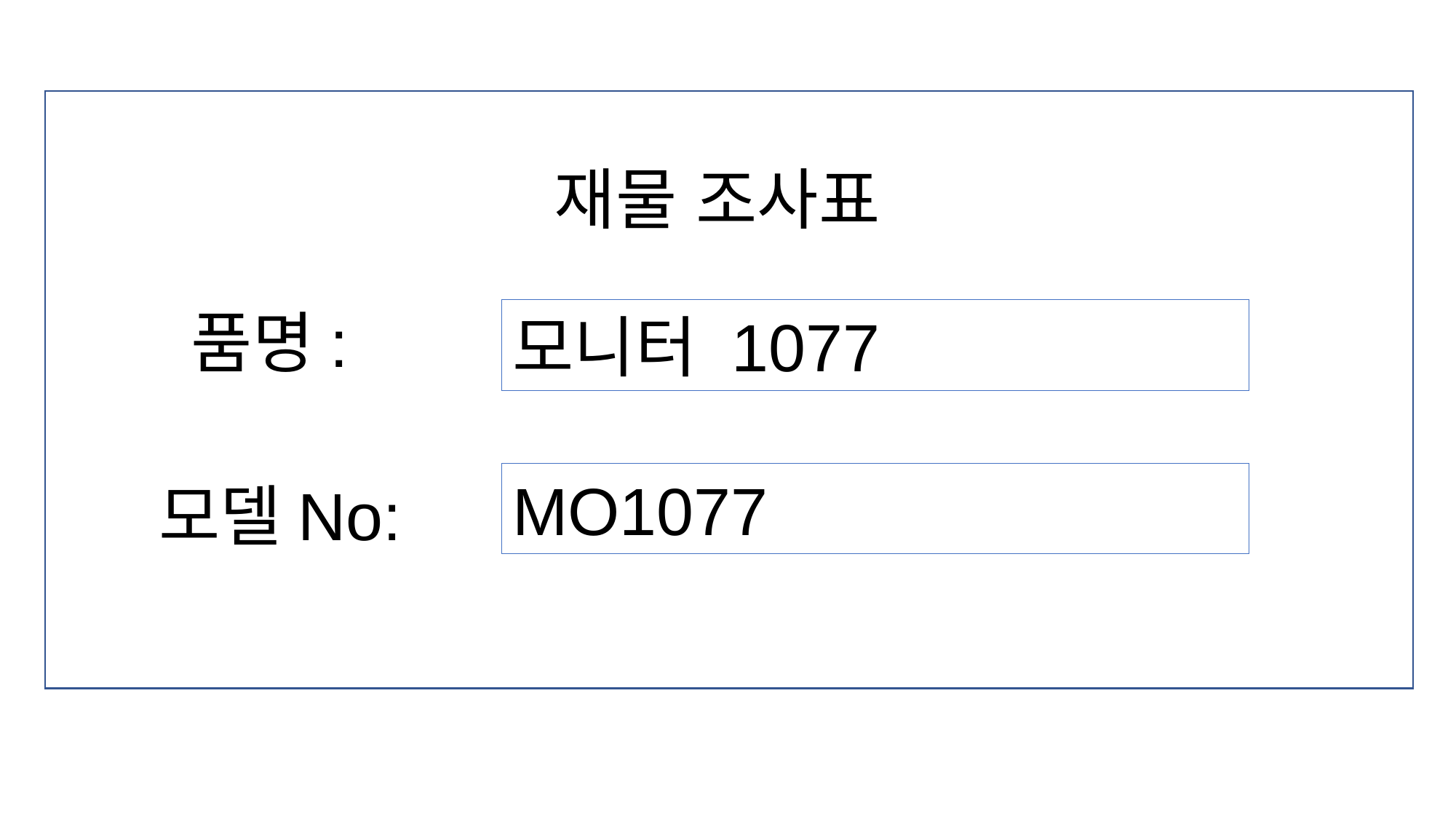

재물 조사표
품명:
모니터 1077
MO1077
모델No: